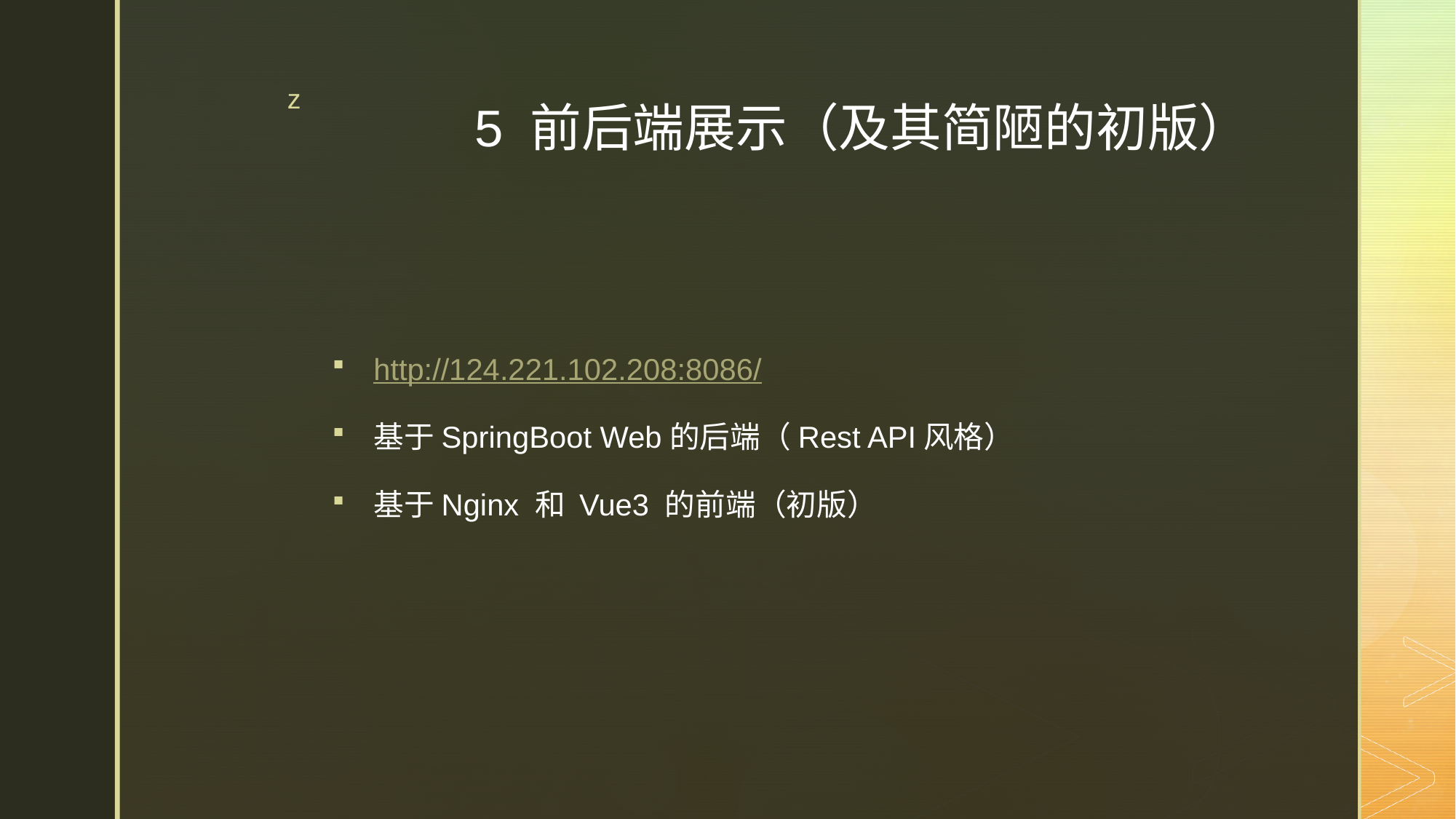

# 5 前后端展示（及其简陋的初版）
http://124.221.102.208:8086/
基于SpringBoot Web的后端（Rest API风格）
基于Nginx 和 Vue3 的前端（初版）